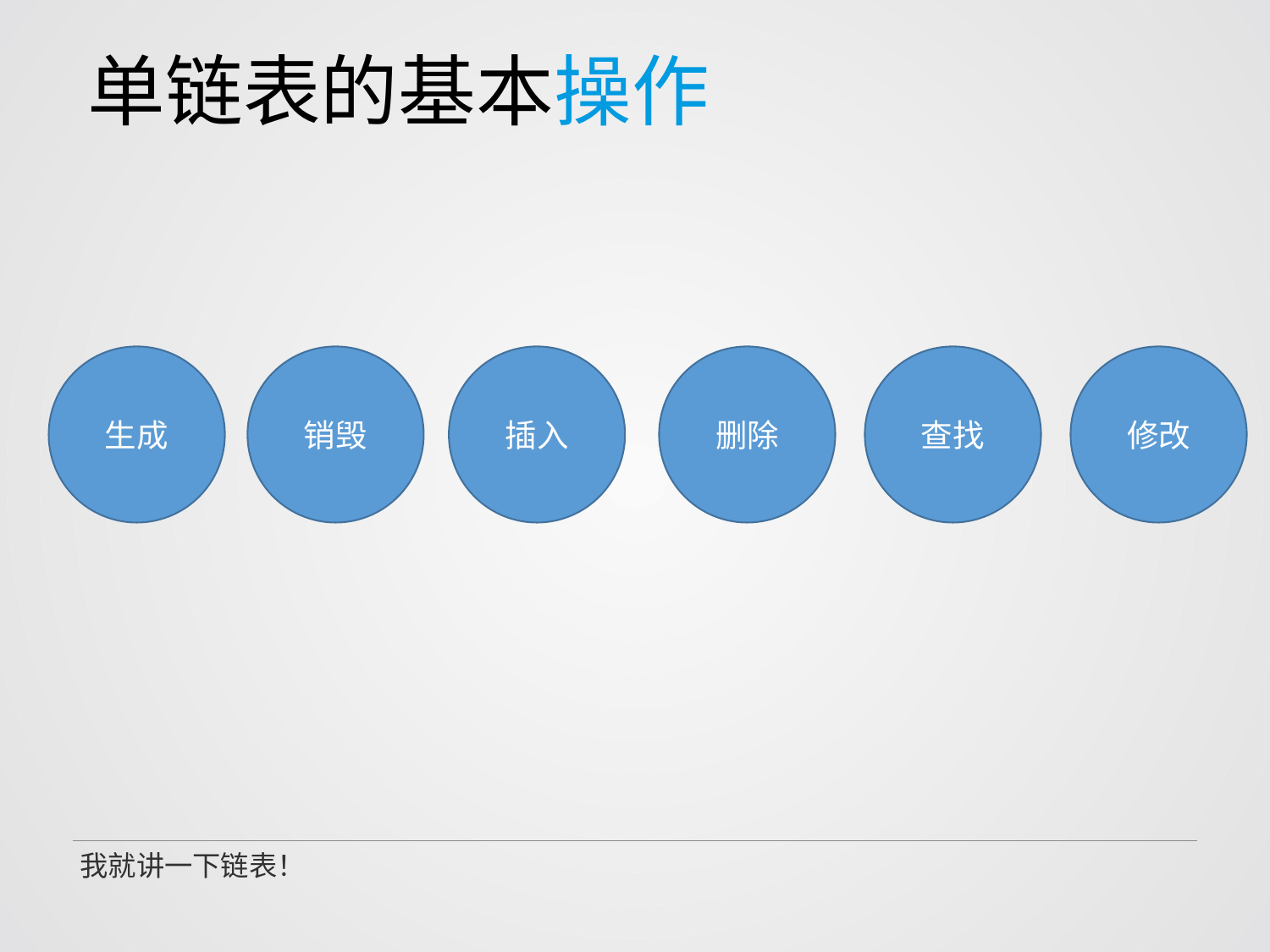

单链表的基本操作
生成
销毁
插入
删除
查找
修改
我就讲一下链表！